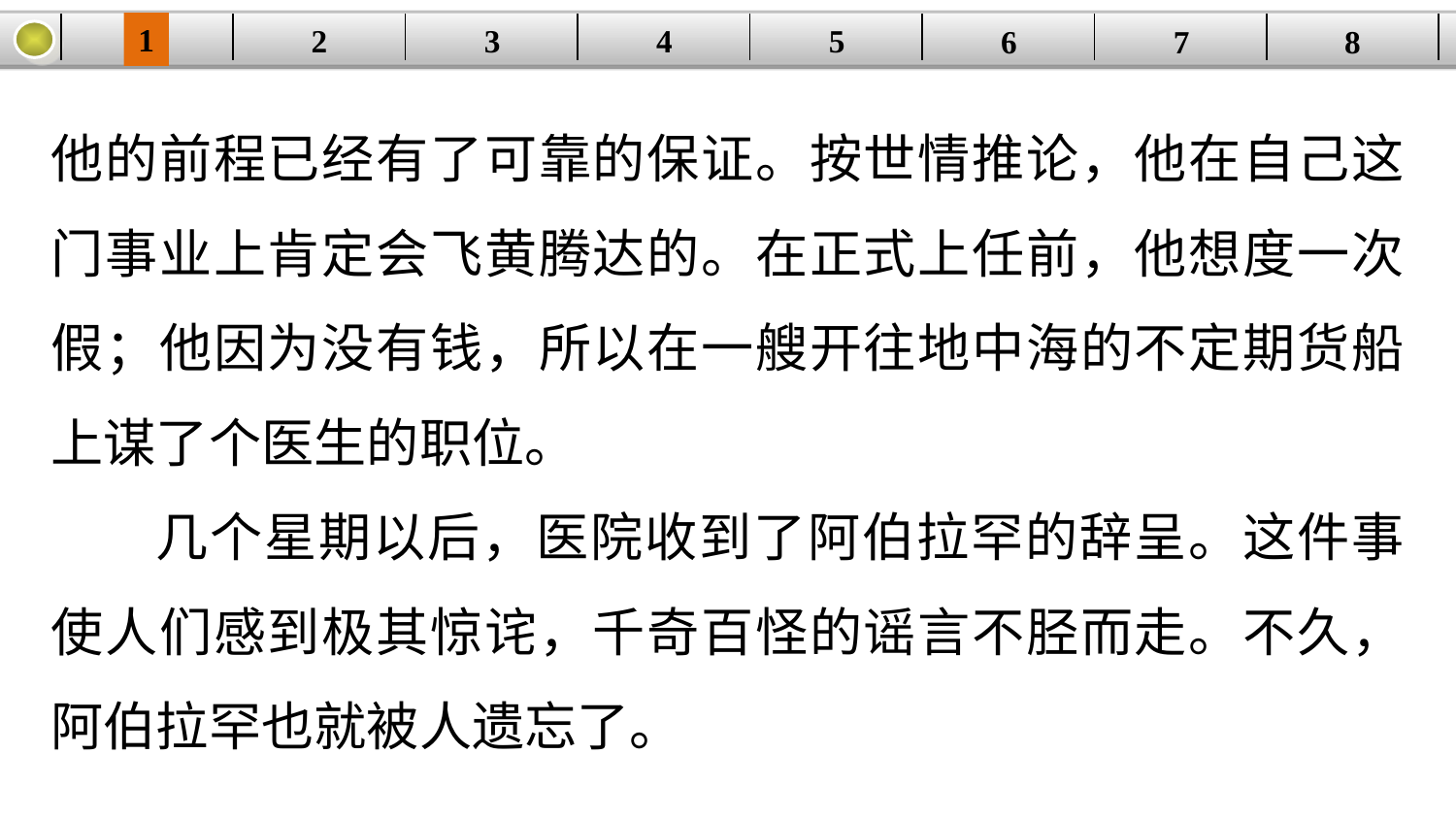

1
2
3
4
|  |  |  |  |  |  |  |  |
| --- | --- | --- | --- | --- | --- | --- | --- |
5
6
7
8

他的前程已经有了可靠的保证。按世情推论，他在自己这门事业上肯定会飞黄腾达的。在正式上任前，他想度一次假；他因为没有钱，所以在一艘开往地中海的不定期货船上谋了个医生的职位。
几个星期以后，医院收到了阿伯拉罕的辞呈。这件事使人们感到极其惊诧，千奇百怪的谣言不胫而走。不久，阿伯拉罕也就被人遗忘了。